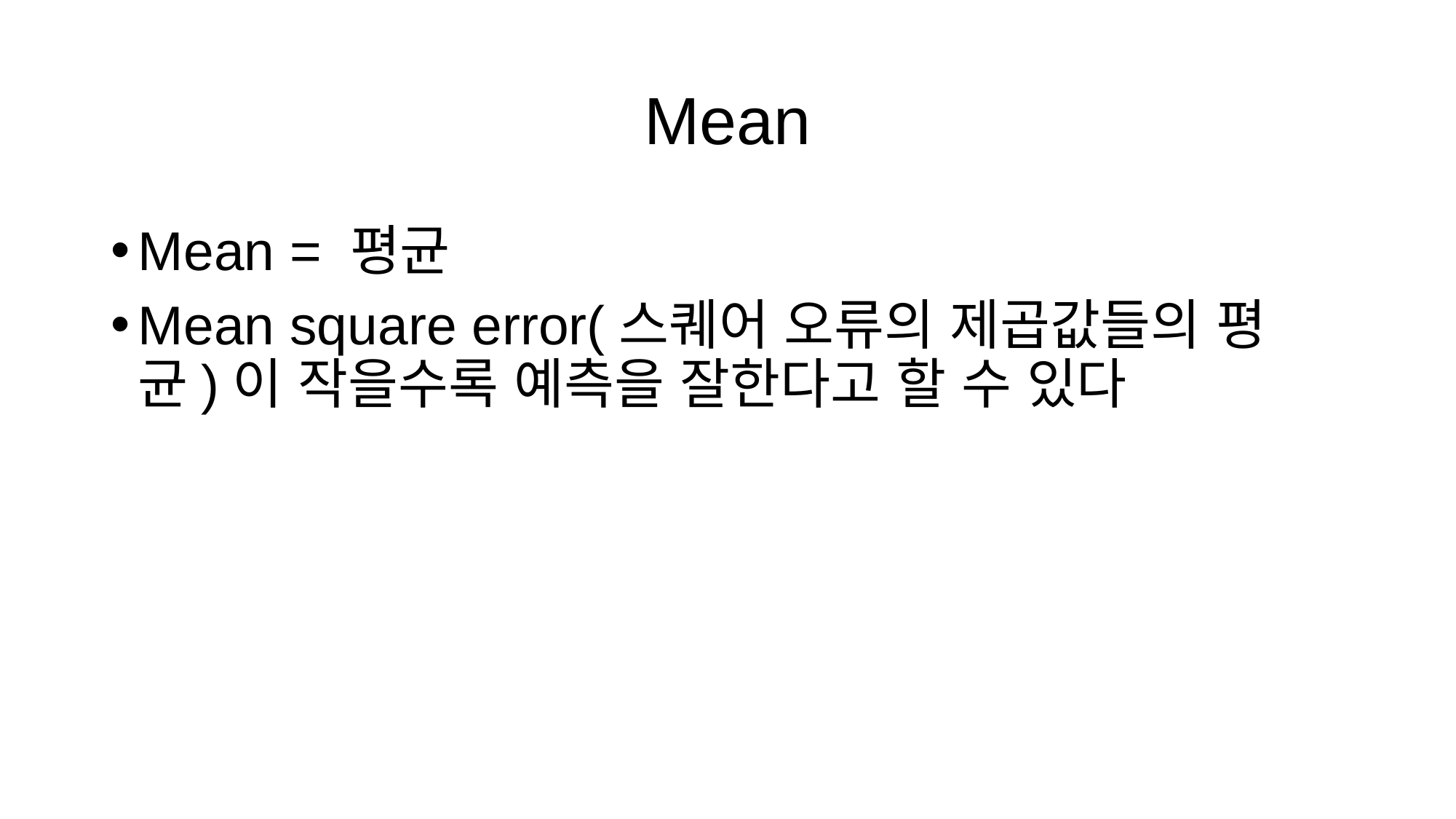

# Mean
Mean = 평균
Mean square error(스퀘어 오류의 제곱값들의 평균)이 작을수록 예측을 잘한다고 할 수 있다